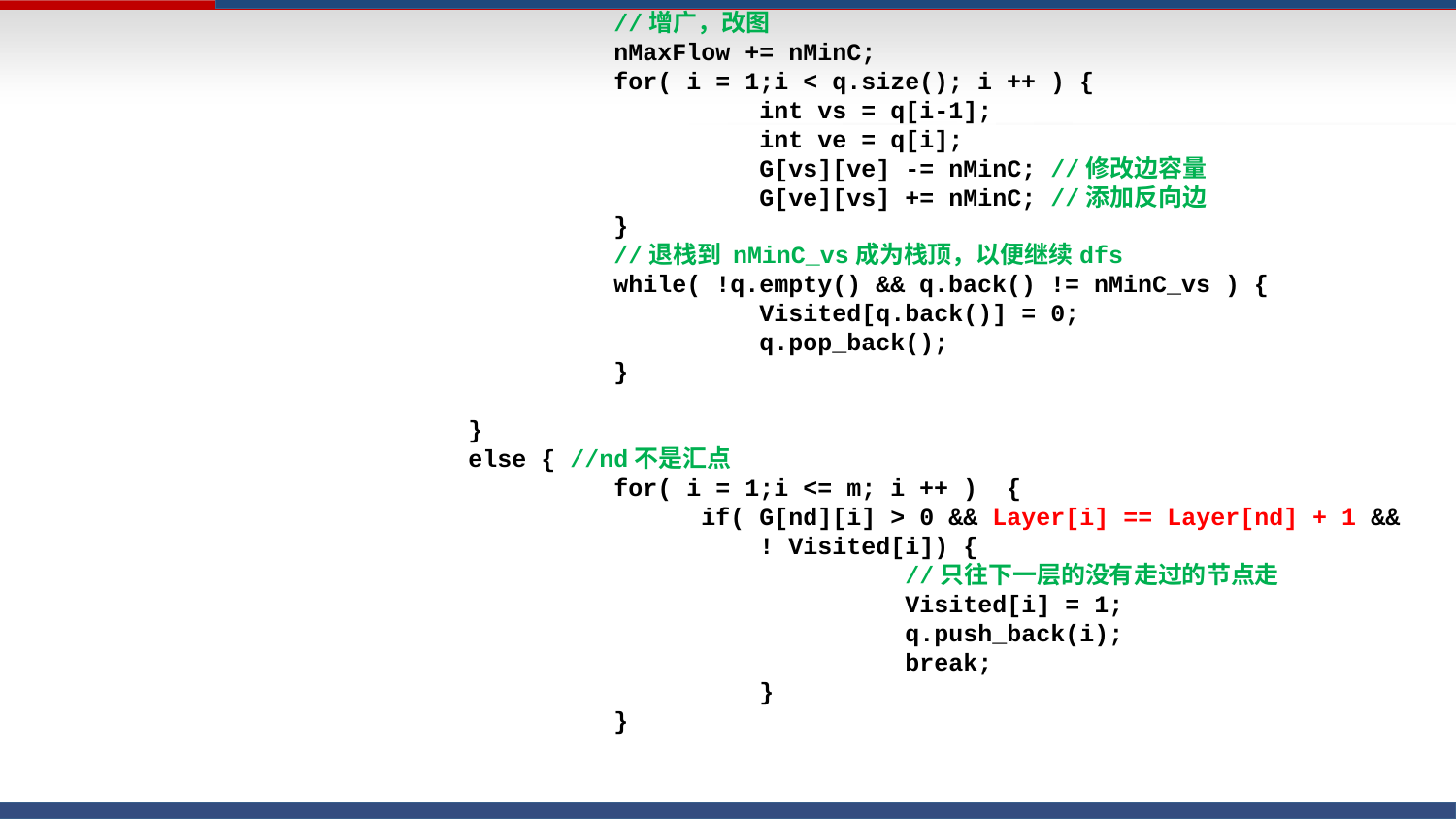

//增广，改图
				nMaxFlow += nMinC;
				for( i = 1;i < q.size(); i ++ ) {
					int vs = q[i-1];
					int ve = q[i];
					G[vs][ve] -= nMinC; //修改边容量
					G[ve][vs] += nMinC; //添加反向边
				}
				//退栈到 nMinC_vs成为栈顶，以便继续dfs
				while( !q.empty() && q.back() != nMinC_vs ) {
					Visited[q.back()] = 0;
					q.pop_back();
				}

			}
			else { //nd不是汇点
				for( i = 1;i <= m; i ++ )  {
				      if( G[nd][i] > 0 && Layer[i] == Layer[nd] + 1 &&
				   	! Visited[i]) {
						//只往下一层的没有走过的节点走
						Visited[i] = 1;
						q.push_back(i);
						break;
					}
				}